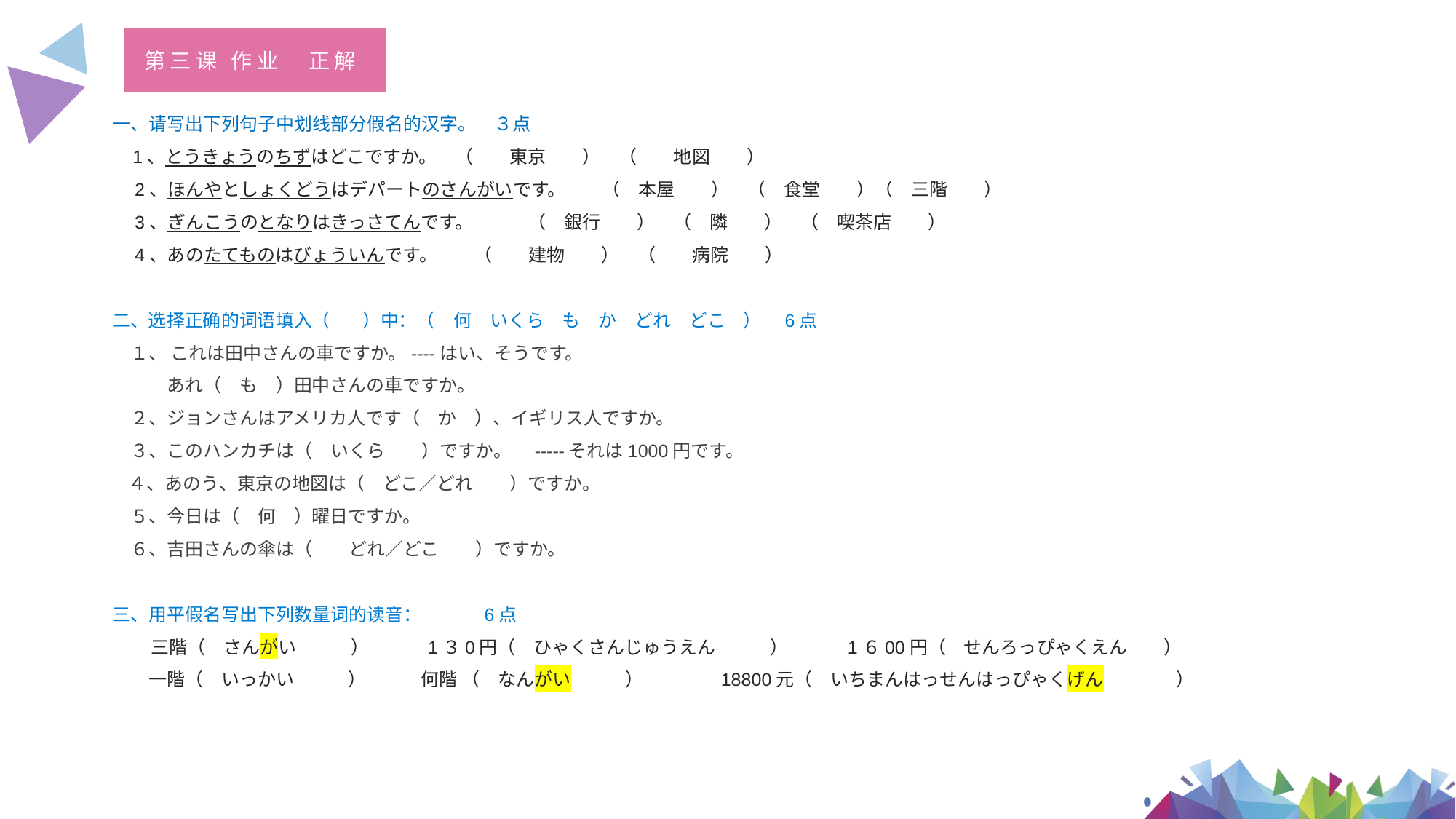

第三课 作业　正解
一、请写出下列句子中划线部分假名的汉字。　３点
    1、とうきょうのちずはどこですか。　（　　東京　　）　（　　地図　　）
　2、ほんやとしょくどうはデパートのさんがいです。　　（　本屋　　）　（　食堂　　）（　三階　　）
　3、ぎんこうのとなりはきっさてんです。　　　（　銀行　　）　（　隣　　）　（　喫茶店　　）
　4、あのたてものはびょういんです。　　（　　建物　　）　（　　病院　　）

二、选择正确的词语填入（        ）中：（　何　いくら　も　か　どれ　どこ　）　6点
　１、 これは田中さんの車ですか。----はい、そうです。
　　　あれ（　も　）田中さんの車ですか。
　２、ジョンさんはアメリカ人です（　か　）、イギリス人ですか。
　３、このハンカチは（　いくら　　）ですか。　-----それは1000円です。
   ４、あのう、東京の地図は（　どこ／どれ　　）ですか。
　５、今日は（　何　）曜日ですか。
　６、吉田さんの傘は（　　どれ／どこ　　）ですか。

三、用平假名写出下列数量词的读音： 　　　6点
    　三階（　さんがい　　　）　　　1３0円（　ひゃくさんじゅうえん　　　）　　　1６00円（　せんろっぴゃくえん　　）
　　一階（　いっかい　　　）　　　何階 （　なんがい　　　）　　　　18800元（　いちまんはっせんはっぴゃくげん　　　　）